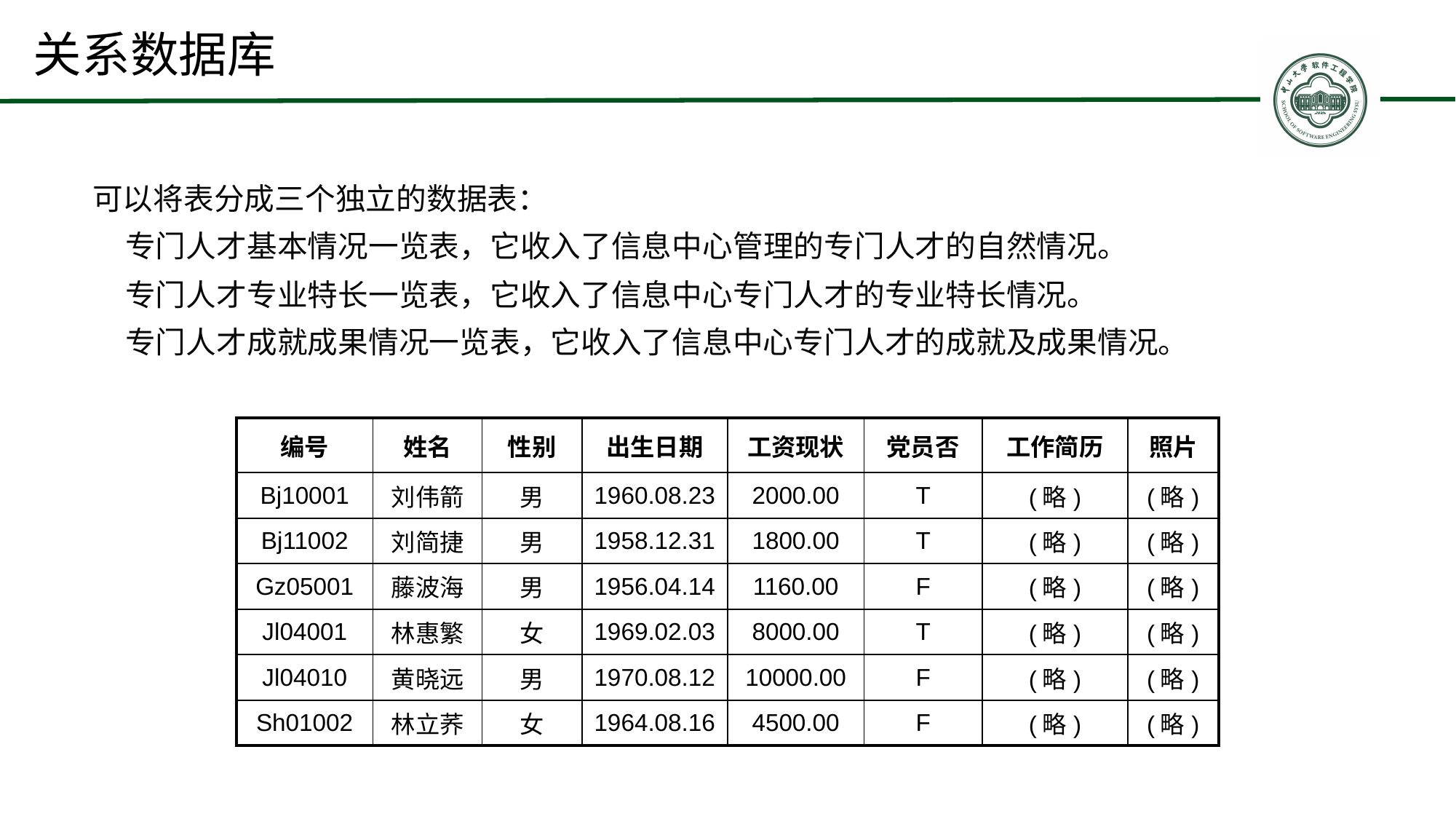

# 关系数据库
           可以将表分成三个独立的数据表：
          专门人才基本情况一览表，它收入了信息中心管理的专门人才的自然情况。
          专门人才专业特长一览表，它收入了信息中心专门人才的专业特长情况。
          专门人才成就成果情况一览表，它收入了信息中心专门人才的成就及成果情况。
| 编号 | 姓名 | 性别 | 出生日期 | 工资现状 | 党员否 | 工作简历 | 照片 |
| --- | --- | --- | --- | --- | --- | --- | --- |
| Bj10001 | 刘伟箭 | 男 | 1960.08.23 | 2000.00 | T | (略) | (略) |
| Bj11002 | 刘简捷 | 男 | 1958.12.31 | 1800.00 | T | (略) | (略) |
| Gz05001 | 藤波海 | 男 | 1956.04.14 | 1160.00 | F | (略) | (略) |
| Jl04001 | 林惠繁 | 女 | 1969.02.03 | 8000.00 | T | (略) | (略) |
| Jl04010 | 黄晓远 | 男 | 1970.08.12 | 10000.00 | F | (略) | (略) |
| Sh01002 | 林立荞 | 女 | 1964.08.16 | 4500.00 | F | (略) | (略) |